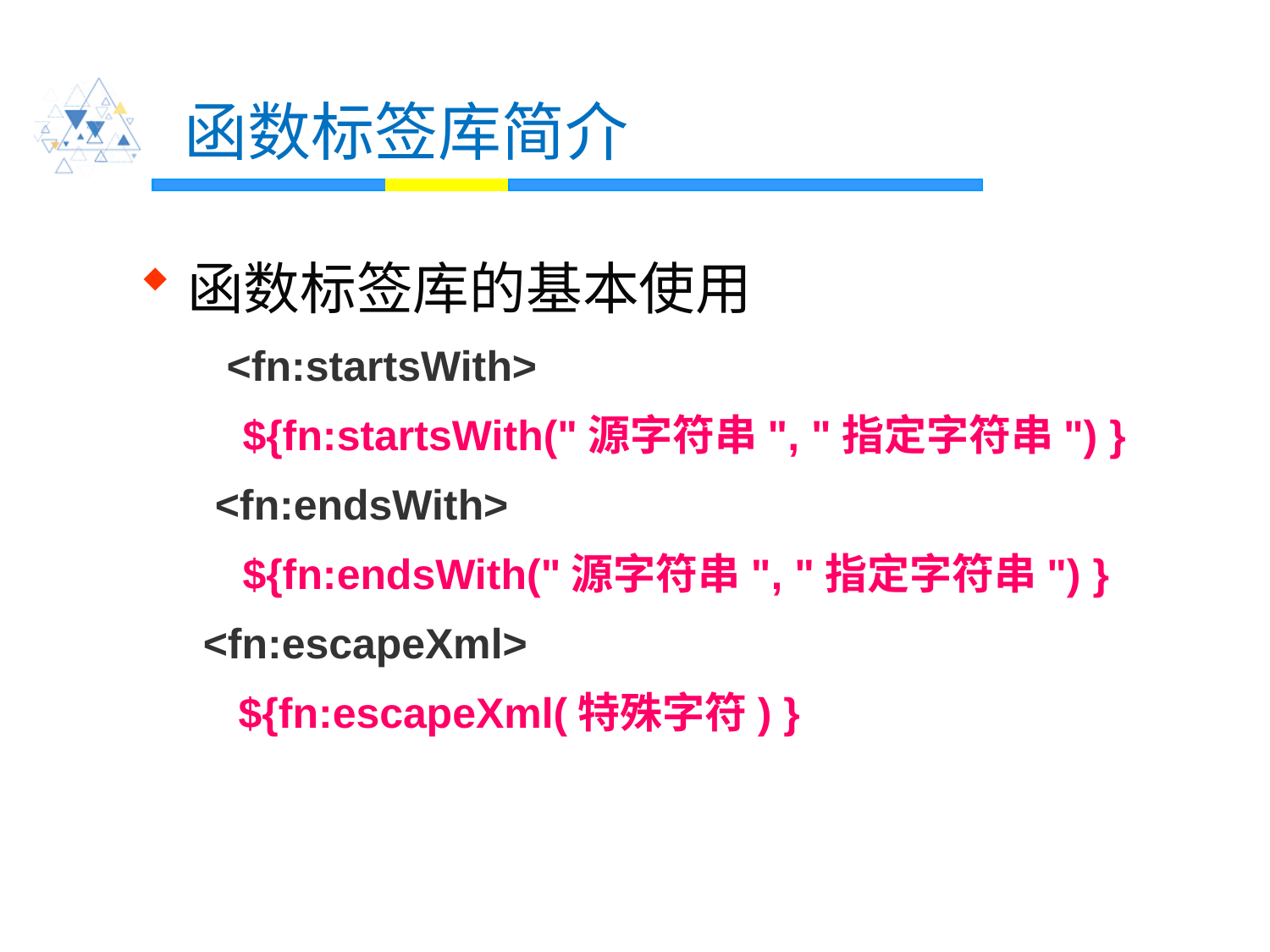

# 函数标签库简介
函数标签库的基本使用
  <fn:startsWith>
	${fn:startsWith("源字符串", "指定字符串") }
 <fn:endsWith>
	${fn:endsWith("源字符串", "指定字符串") }
<fn:escapeXml>
   ${fn:escapeXml(特殊字符) }